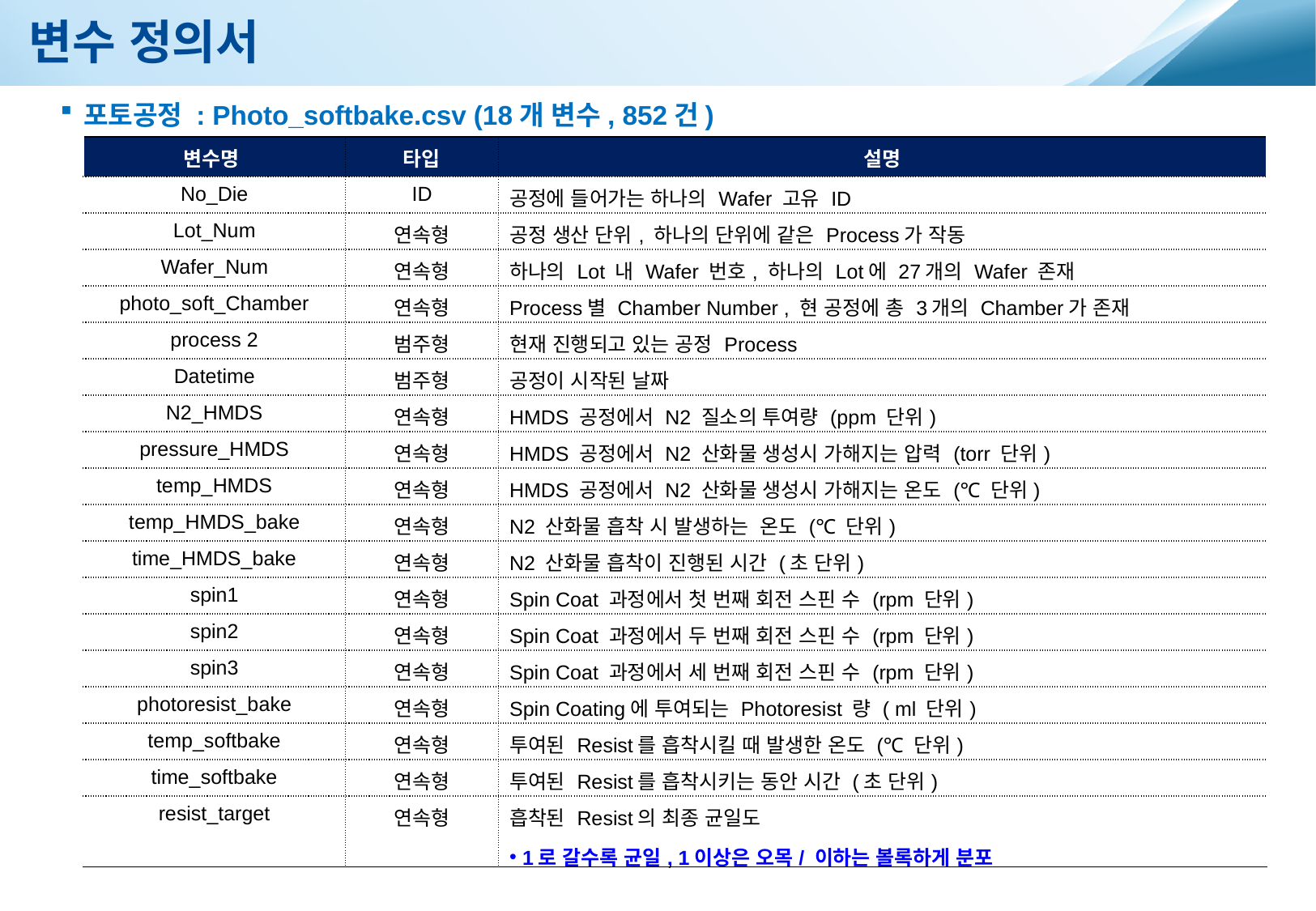

변수 정의서
포토공정 : Photo_softbake.csv (18개 변수, 852건)
| 변수명 | 타입 | 설명 |
| --- | --- | --- |
| No\_Die | ID | 공정에 들어가는 하나의 Wafer 고유 ID |
| Lot\_Num | 연속형 | 공정 생산 단위, 하나의 단위에 같은 Process가 작동 |
| Wafer\_Num | 연속형 | 하나의 Lot 내 Wafer 번호, 하나의 Lot에 27개의 Wafer 존재 |
| photo\_soft\_Chamber | 연속형 | Process별 Chamber Number , 현 공정에 총 3개의 Chamber가 존재 |
| process 2 | 범주형 | 현재 진행되고 있는 공정 Process |
| Datetime | 범주형 | 공정이 시작된 날짜 |
| N2\_HMDS | 연속형 | HMDS 공정에서 N2 질소의 투여량 (ppm 단위) |
| pressure\_HMDS | 연속형 | HMDS 공정에서 N2 산화물 생성시 가해지는 압력 (torr 단위) |
| temp\_HMDS | 연속형 | HMDS 공정에서 N2 산화물 생성시 가해지는 온도 (℃ 단위) |
| temp\_HMDS\_bake | 연속형 | N2 산화물 흡착 시 발생하는 온도 (℃ 단위) |
| time\_HMDS\_bake | 연속형 | N2 산화물 흡착이 진행된 시간 (초 단위) |
| spin1 | 연속형 | Spin Coat 과정에서 첫 번째 회전 스핀 수 (rpm 단위) |
| spin2 | 연속형 | Spin Coat 과정에서 두 번째 회전 스핀 수 (rpm 단위) |
| spin3 | 연속형 | Spin Coat 과정에서 세 번째 회전 스핀 수 (rpm 단위) |
| photoresist\_bake | 연속형 | Spin Coating에 투여되는 Photoresist 량 ( ml 단위) |
| temp\_softbake | 연속형 | 투여된 Resist를 흡착시킬 때 발생한 온도 (℃ 단위) |
| time\_softbake | 연속형 | 투여된 Resist를 흡착시키는 동안 시간 (초 단위) |
| resist\_target | 연속형 | 흡착된 Resist의 최종 균일도 1로 갈수록 균일, 1이상은 오목/ 이하는 볼록하게 분포 |